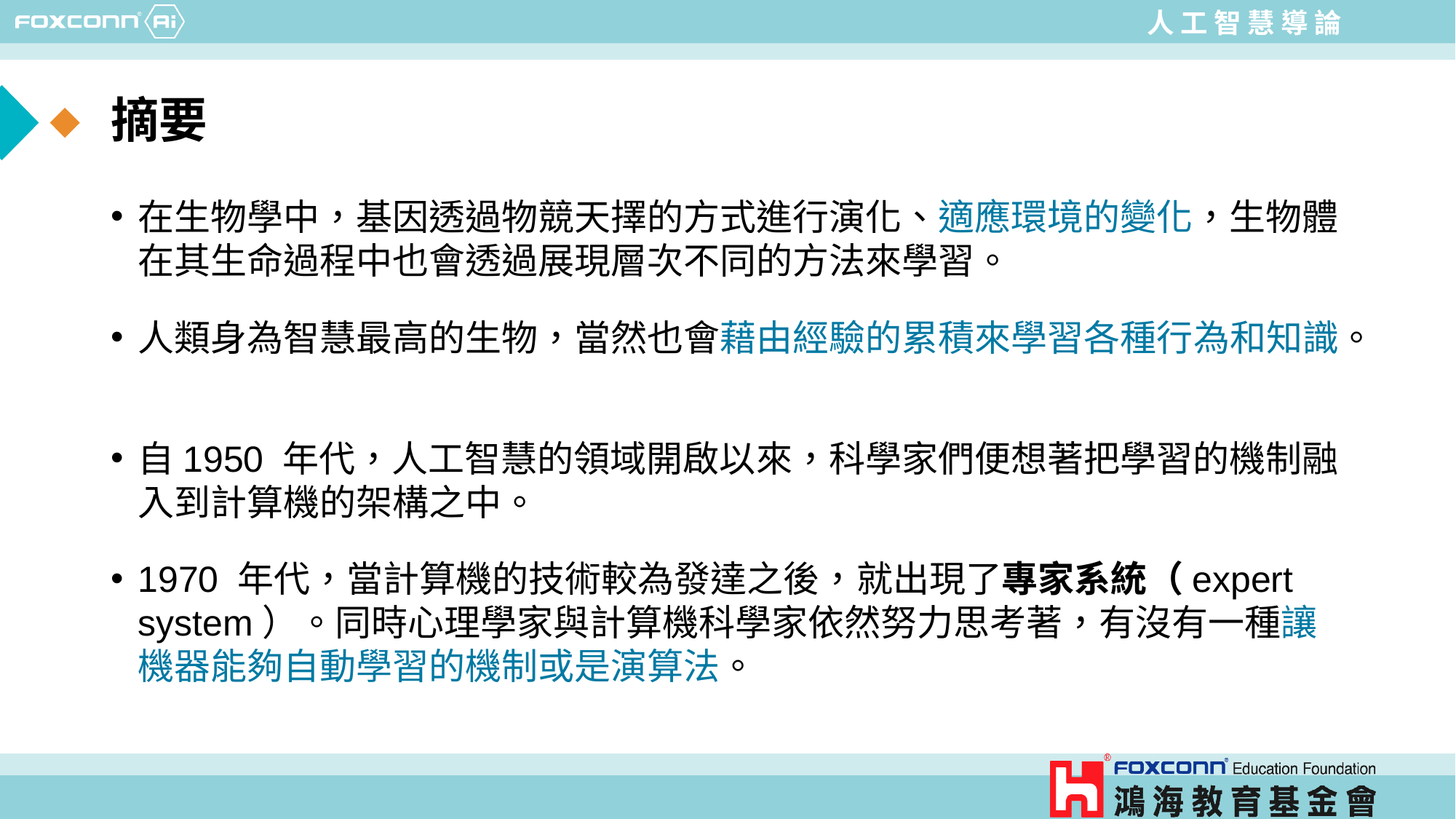

# 摘要
在生物學中，基因透過物競天擇的方式進行演化、適應環境的變化，生物體在其生命過程中也會透過展現層次不同的方法來學習。
人類身為智慧最高的生物，當然也會藉由經驗的累積來學習各種行為和知識。
自1950 年代，人工智慧的領域開啟以來，科學家們便想著把學習的機制融入到計算機的架構之中。
1970 年代，當計算機的技術較為發達之後，就出現了專家系統（expert system）。同時心理學家與計算機科學家依然努力思考著，有沒有一種讓機器能夠自動學習的機制或是演算法。